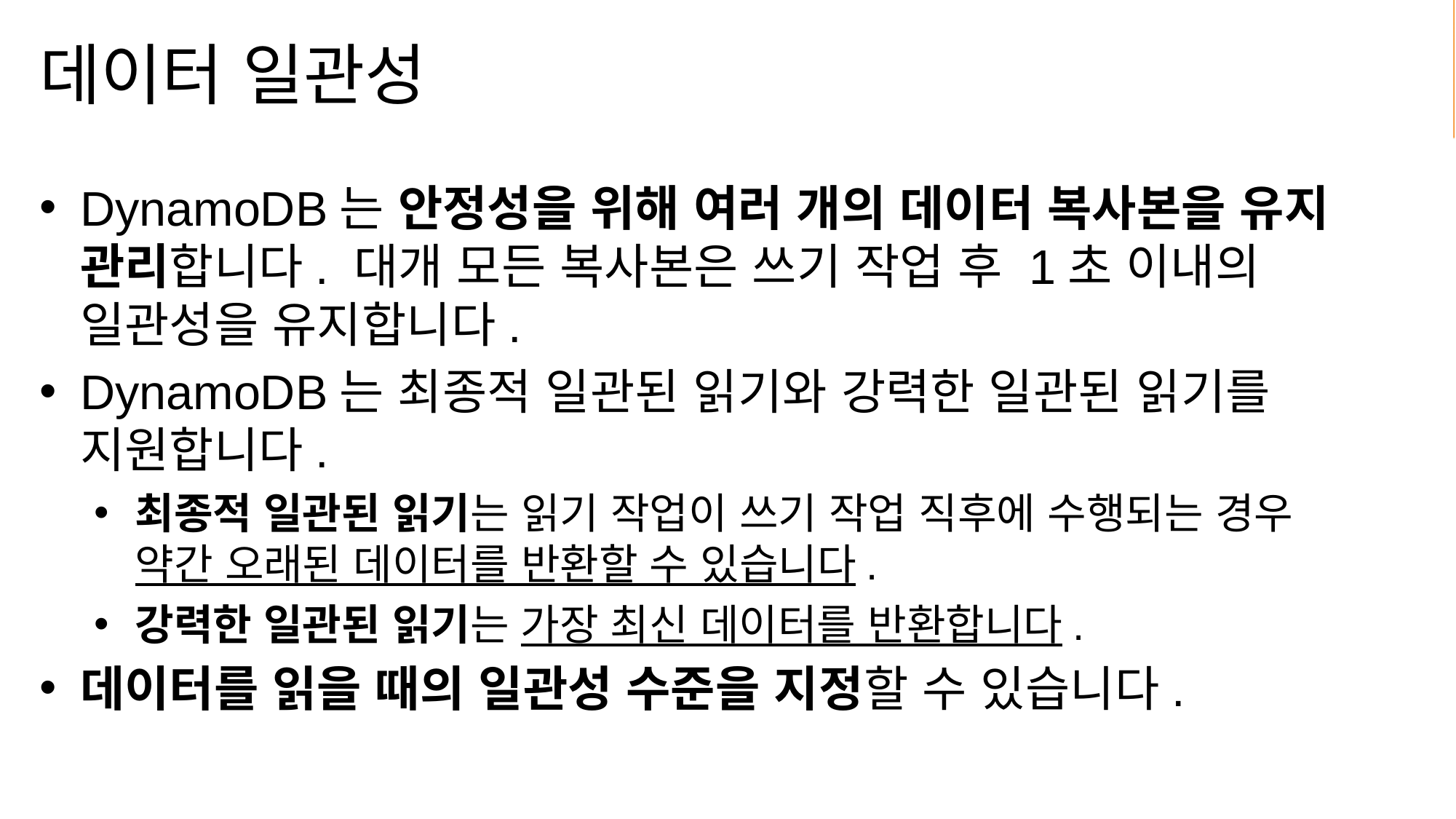

# 데이터 일관성
DynamoDB는 안정성을 위해 여러 개의 데이터 복사본을 유지 관리합니다. 대개 모든 복사본은 쓰기 작업 후 1초 이내의 일관성을 유지합니다.
DynamoDB는 최종적 일관된 읽기와 강력한 일관된 읽기를 지원합니다.
최종적 일관된 읽기는 읽기 작업이 쓰기 작업 직후에 수행되는 경우 약간 오래된 데이터를 반환할 수 있습니다.
강력한 일관된 읽기는 가장 최신 데이터를 반환합니다.
데이터를 읽을 때의 일관성 수준을 지정할 수 있습니다.